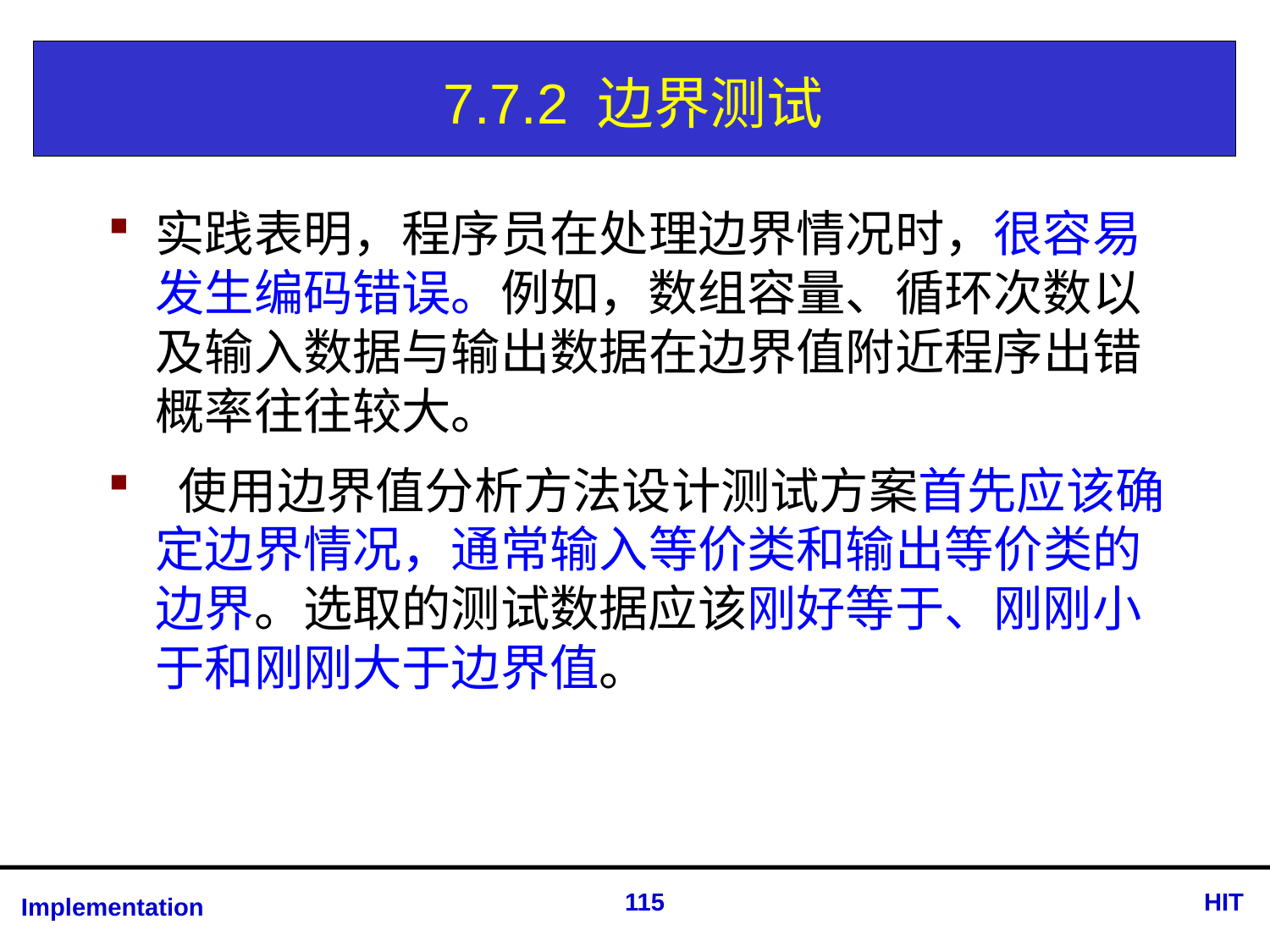

# 7.7.2 边界测试
实践表明，程序员在处理边界情况时，很容易发生编码错误。例如，数组容量、循环次数以及输入数据与输出数据在边界值附近程序出错概率往往较大。
 使用边界值分析方法设计测试方案首先应该确定边界情况，通常输入等价类和输出等价类的边界。选取的测试数据应该刚好等于、刚刚小于和刚刚大于边界值。